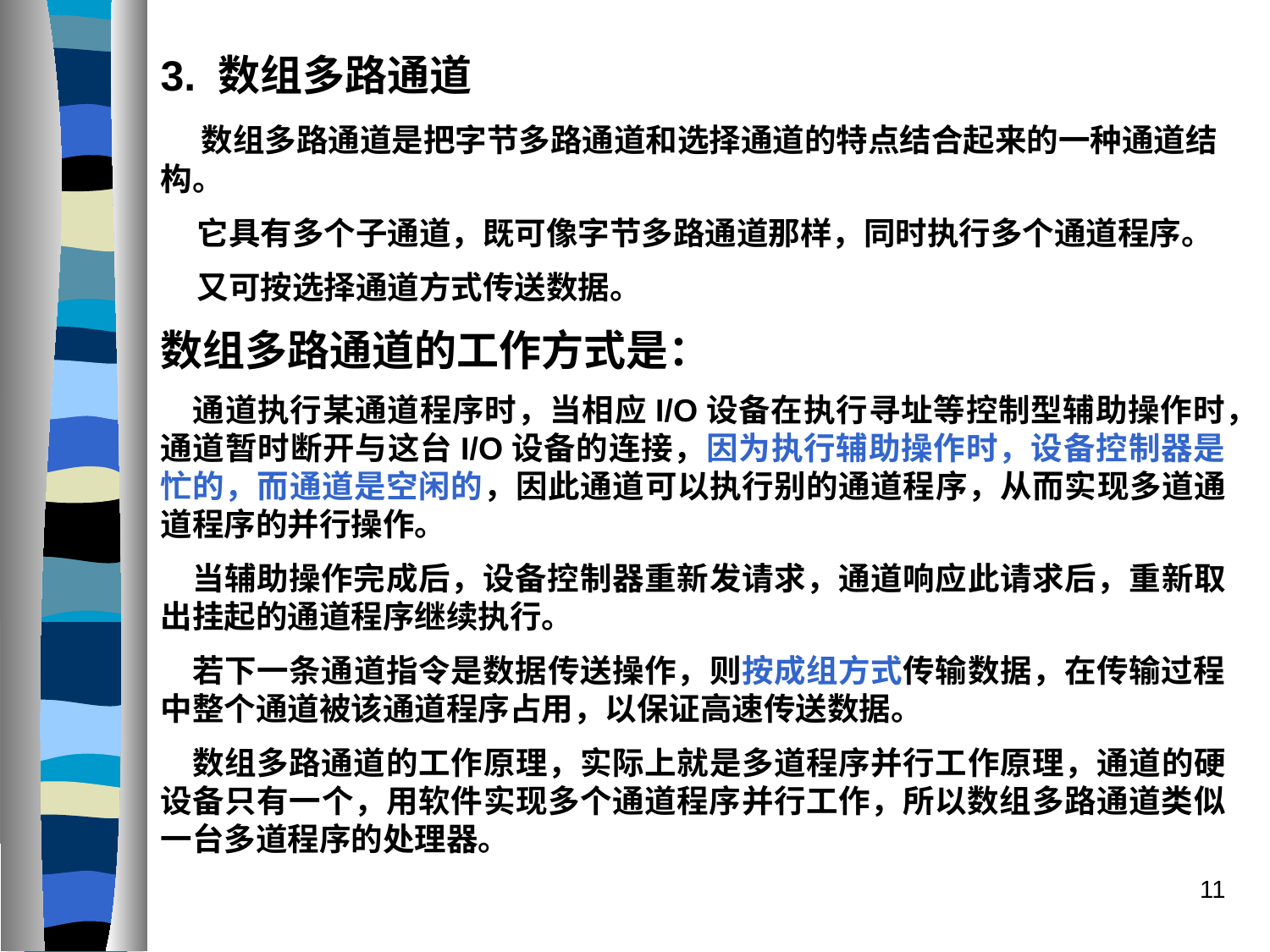

3. 数组多路通道
    数组多路通道是把字节多路通道和选择通道的特点结合起来的一种通道结构。
    它具有多个子通道，既可像字节多路通道那样，同时执行多个通道程序。
    又可按选择通道方式传送数据。
数组多路通道的工作方式是：
   通道执行某通道程序时，当相应I/O设备在执行寻址等控制型辅助操作时，通道暂时断开与这台I/O设备的连接，因为执行辅助操作时，设备控制器是忙的，而通道是空闲的，因此通道可以执行别的通道程序，从而实现多道通道程序的并行操作。
   当辅助操作完成后，设备控制器重新发请求，通道响应此请求后，重新取出挂起的通道程序继续执行。
   若下一条通道指令是数据传送操作，则按成组方式传输数据，在传输过程中整个通道被该通道程序占用，以保证高速传送数据。
   数组多路通道的工作原理，实际上就是多道程序并行工作原理，通道的硬设备只有一个，用软件实现多个通道程序并行工作，所以数组多路通道类似一台多道程序的处理器。
11